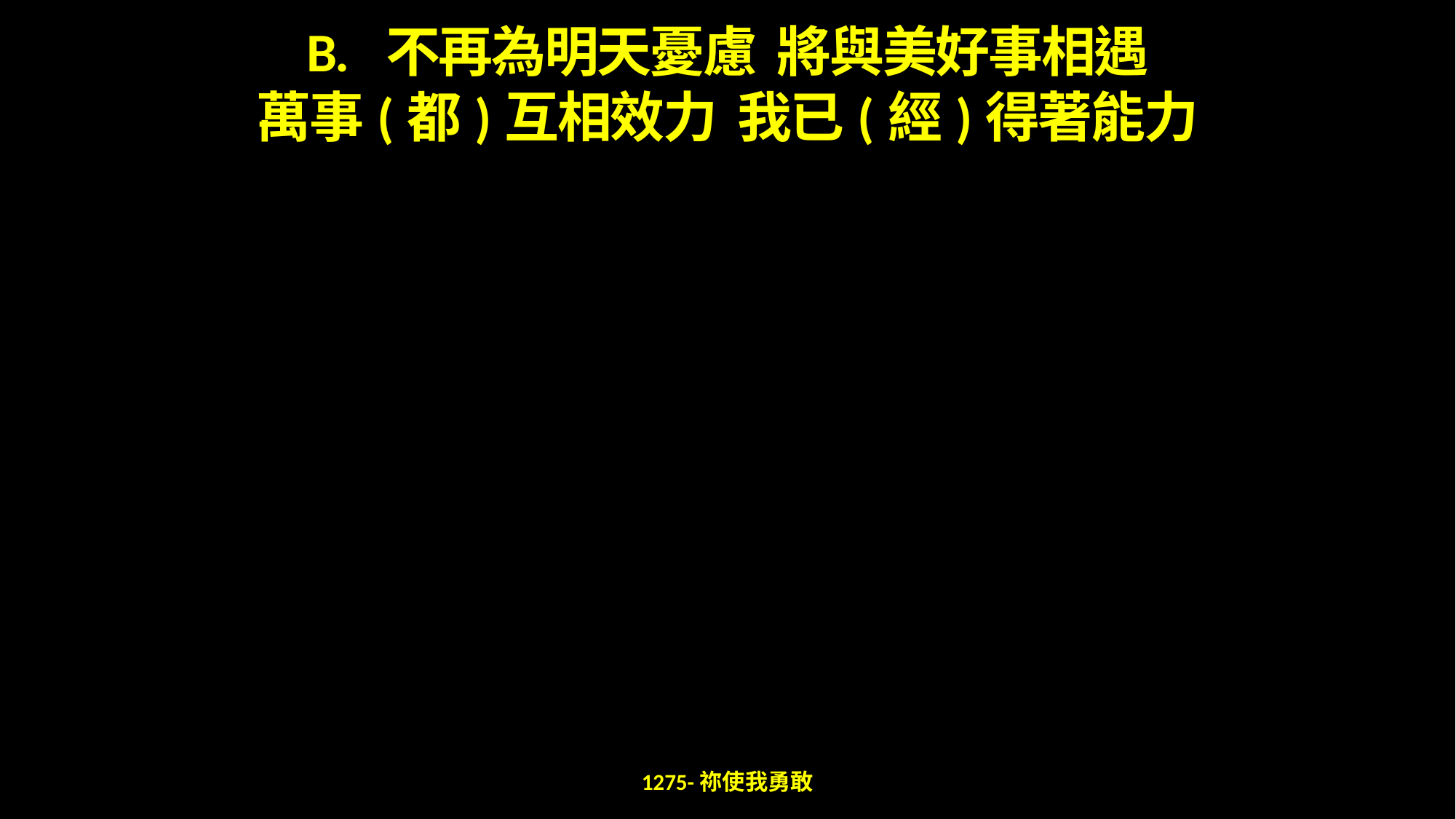

B.  不再為明天憂慮  將與美好事相遇
萬事(都)互相效力  我已(經)得著能力

1275-祢使我勇敢